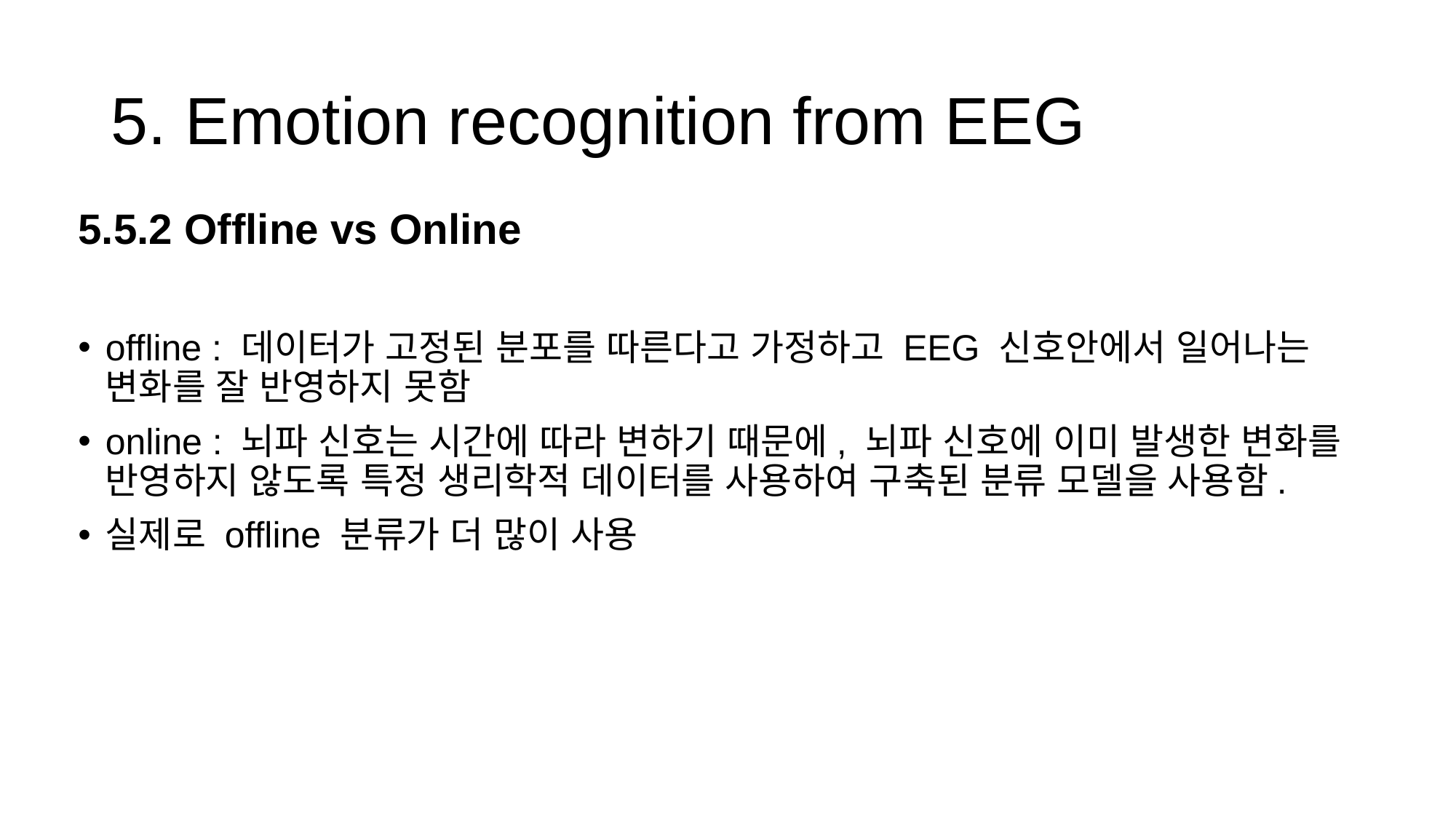

# 5. Emotion recognition from EEG
5.5.2 Offline vs Online

offline : 데이터가 고정된 분포를 따른다고 가정하고 EEG 신호안에서 일어나는 변화를 잘 반영하지 못함
online : 뇌파 신호는 시간에 따라 변하기 때문에, 뇌파 신호에 이미 발생한 변화를 반영하지 않도록 특정 생리학적 데이터를 사용하여 구축된 분류 모델을 사용함.
실제로 offline 분류가 더 많이 사용